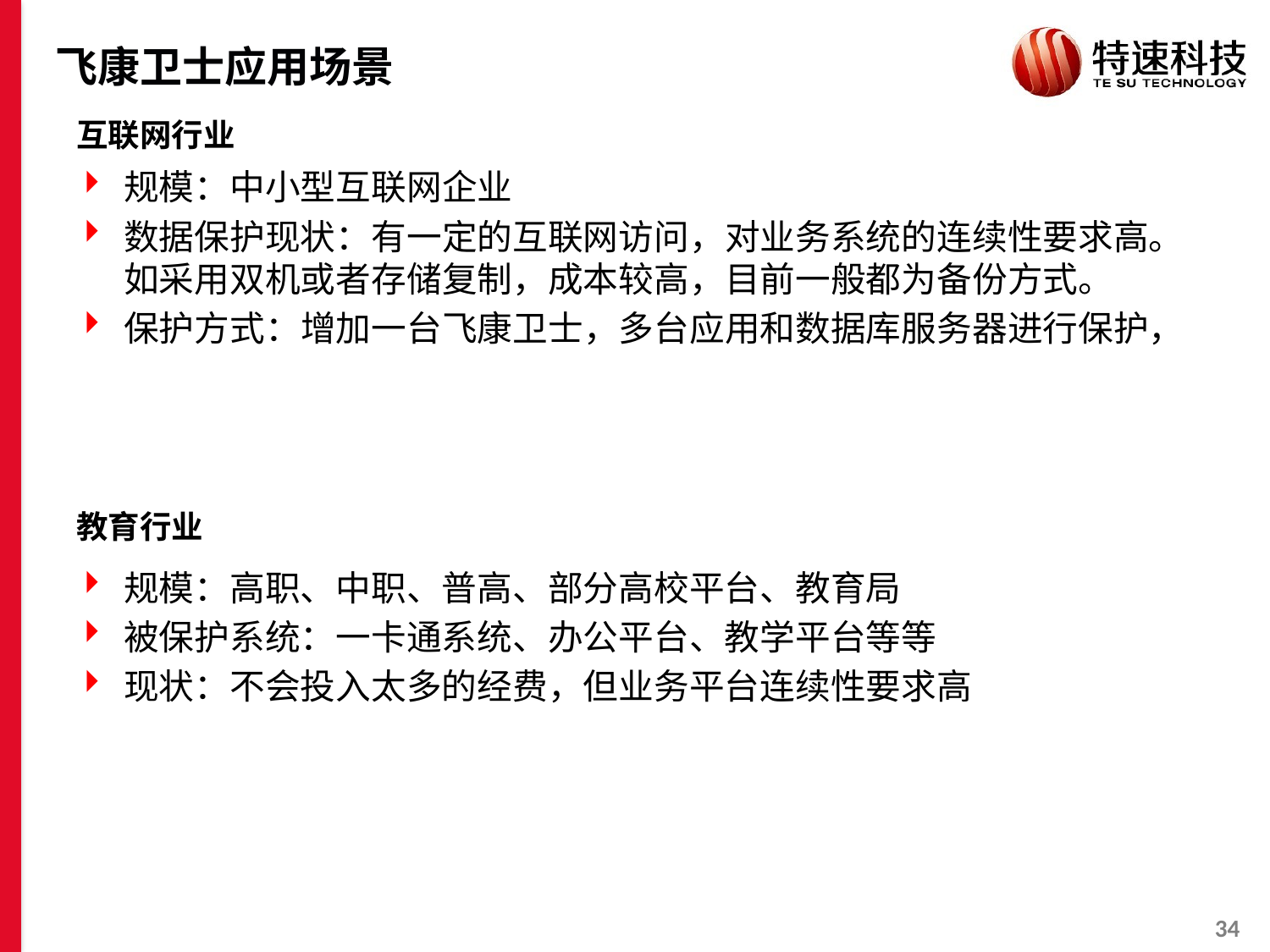

# 飞康卫士应用场景
互联网行业
规模：中小型互联网企业
数据保护现状：有一定的互联网访问，对业务系统的连续性要求高。如采用双机或者存储复制，成本较高，目前一般都为备份方式。
保护方式：增加一台飞康卫士，多台应用和数据库服务器进行保护，
教育行业
规模：高职、中职、普高、部分高校平台、教育局
被保护系统：一卡通系统、办公平台、教学平台等等
现状：不会投入太多的经费，但业务平台连续性要求高
34